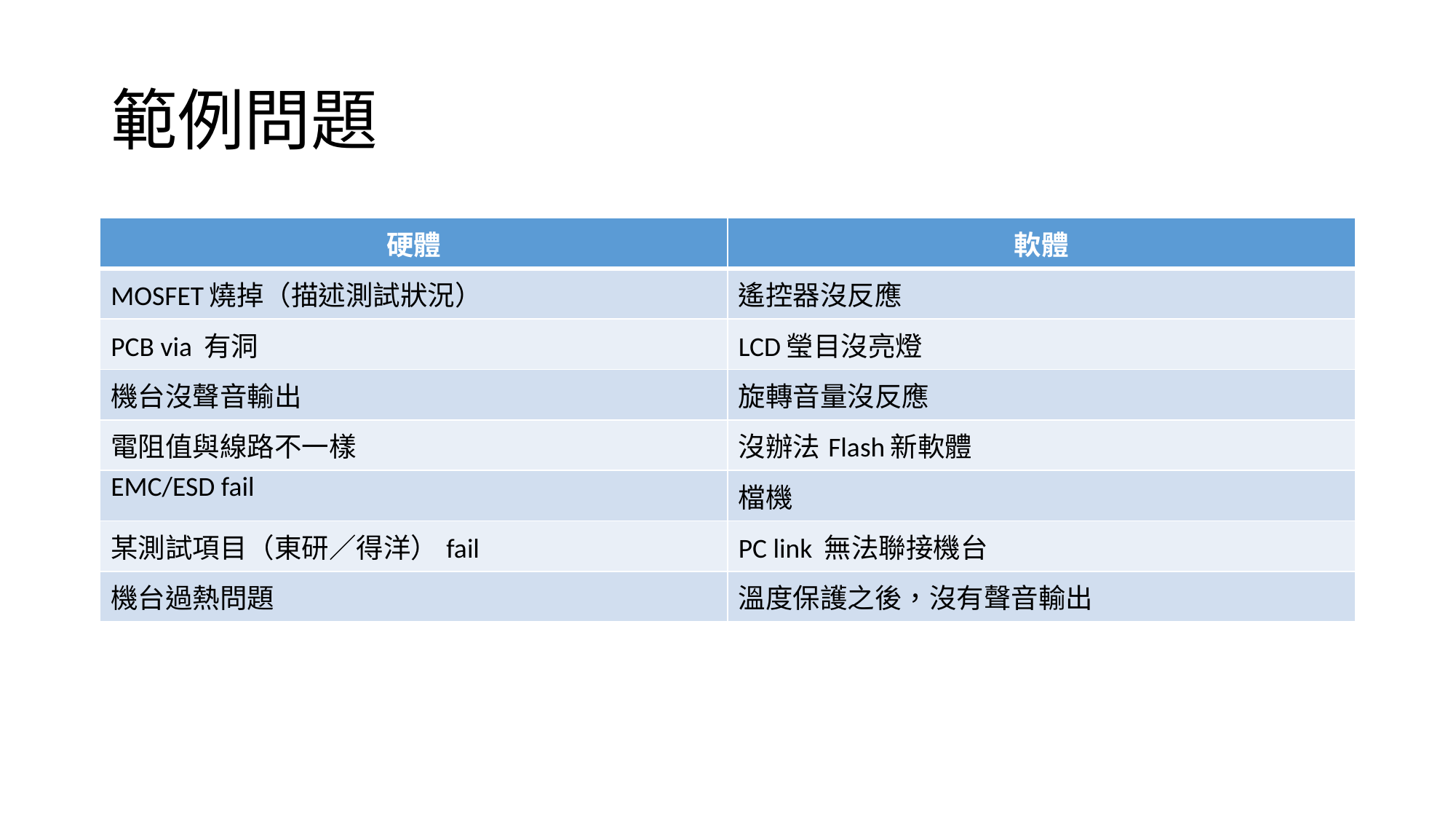

# 範例問題
| 硬體 | 軟體 |
| --- | --- |
| MOSFET燒掉（描述測試狀況） | 遙控器沒反應 |
| PCB via 有洞 | LCD瑩目沒亮燈 |
| 機台沒聲音輸出 | 旋轉音量沒反應 |
| 電阻值與線路不一樣 | 沒辦法Flash新軟體 |
| EMC/ESD fail | 檔機 |
| 某測試項目（東研／得洋）fail | PC link 無法聯接機台 |
| 機台過熱問題 | 溫度保護之後，沒有聲音輸出 |